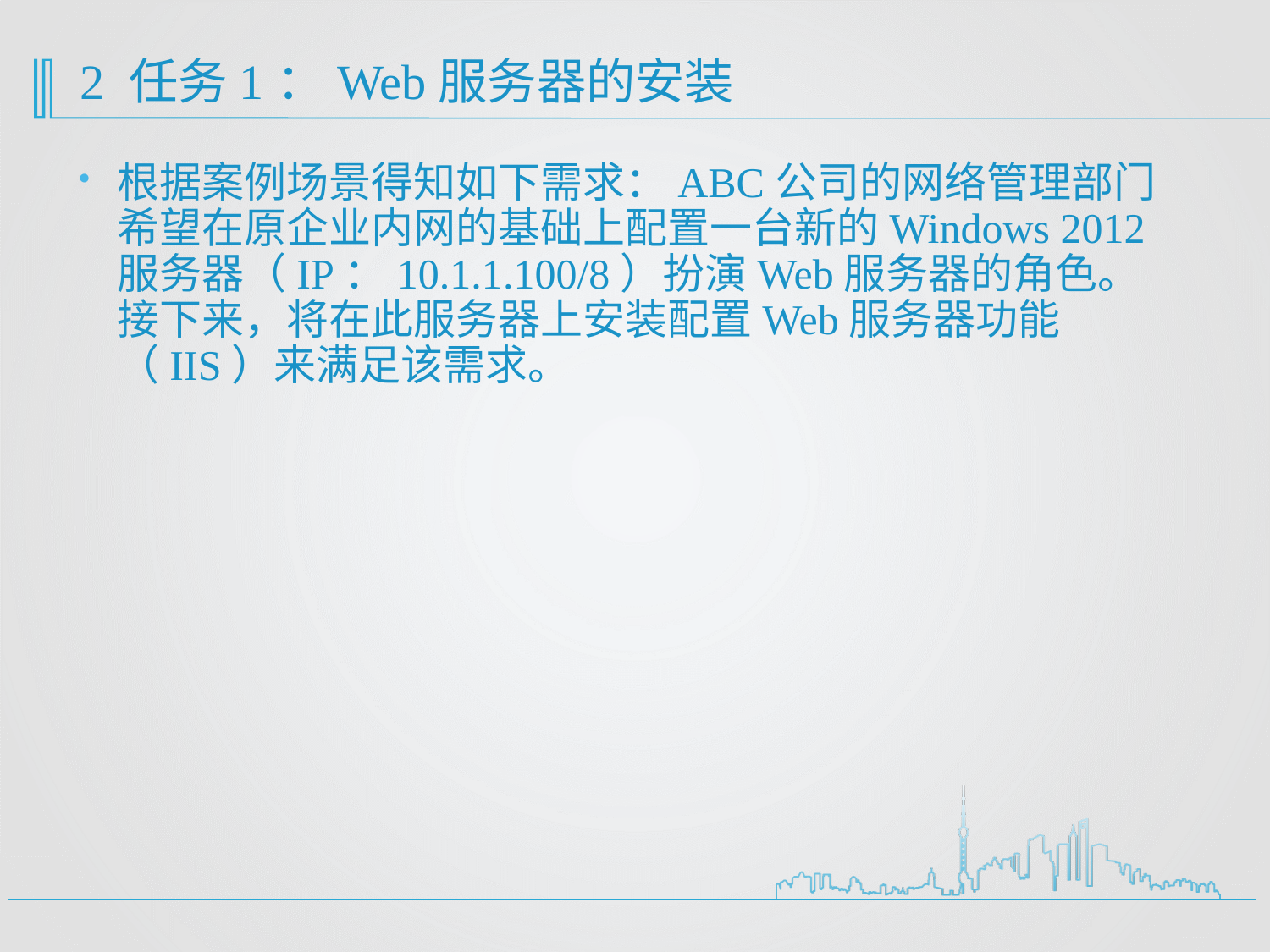

# 2 任务1：Web服务器的安装
根据案例场景得知如下需求：ABC公司的网络管理部门希望在原企业内网的基础上配置一台新的Windows 2012 服务器（IP：10.1.1.100/8）扮演Web服务器的角色。接下来，将在此服务器上安装配置Web服务器功能（IIS）来满足该需求。